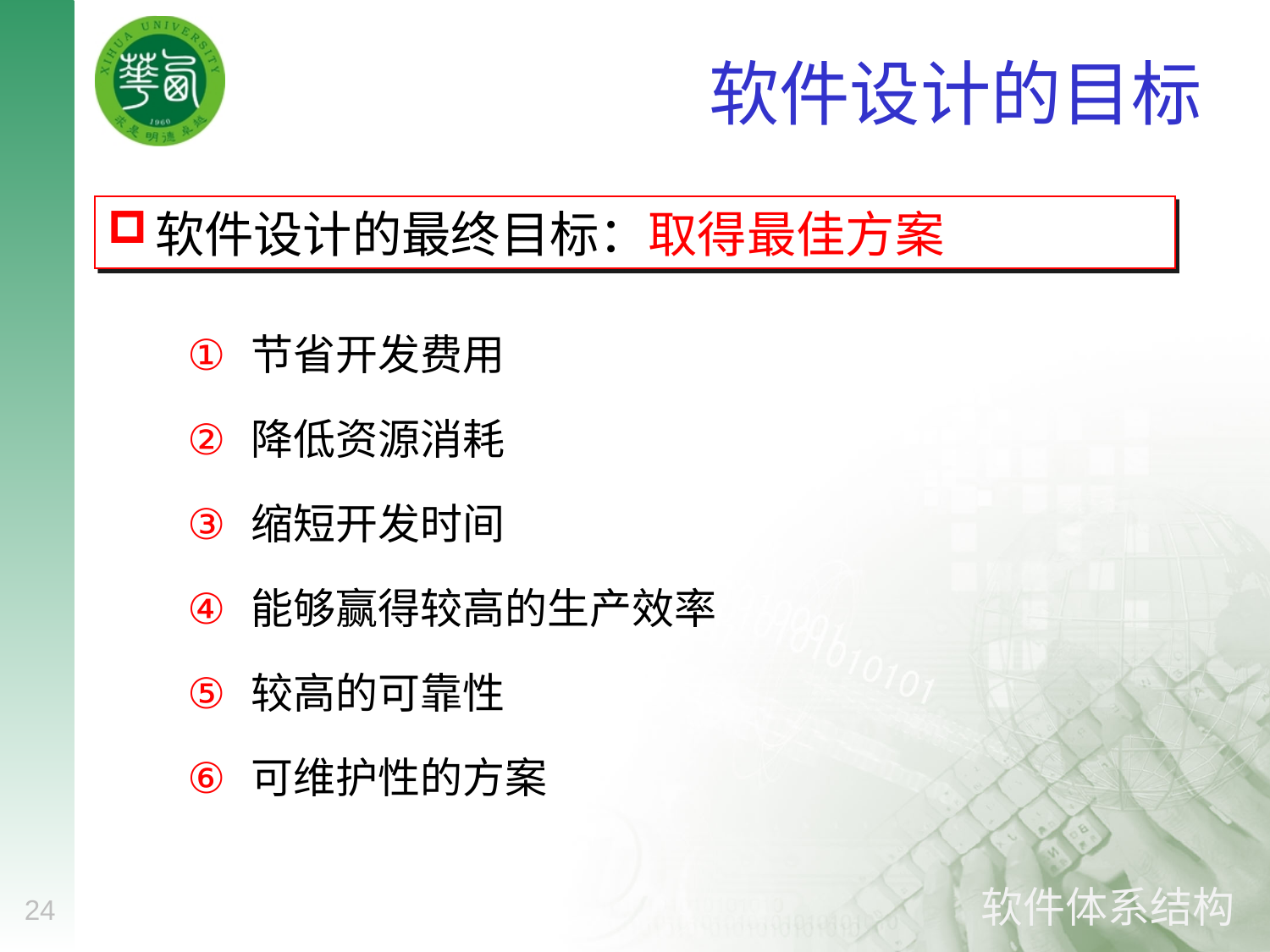

# 软件设计的目标
软件设计的最终目标：取得最佳方案
节省开发费用
降低资源消耗
缩短开发时间
能够赢得较高的生产效率
较高的可靠性
可维护性的方案
24